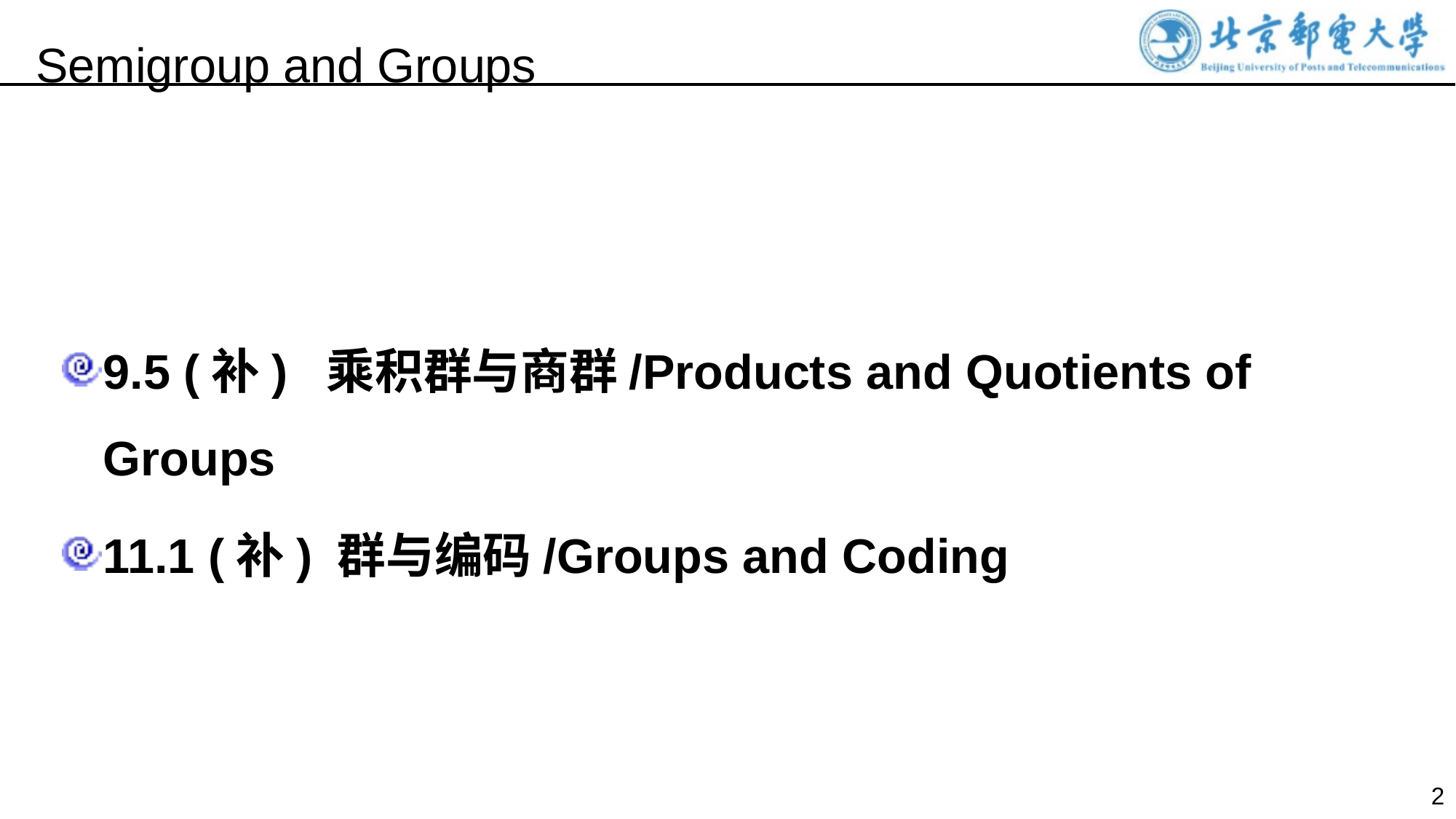

Semigroup and Groups
9.5 (补)  乘积群与商群/Products and Quotients of Groups
11.1 (补) 群与编码/Groups and Coding